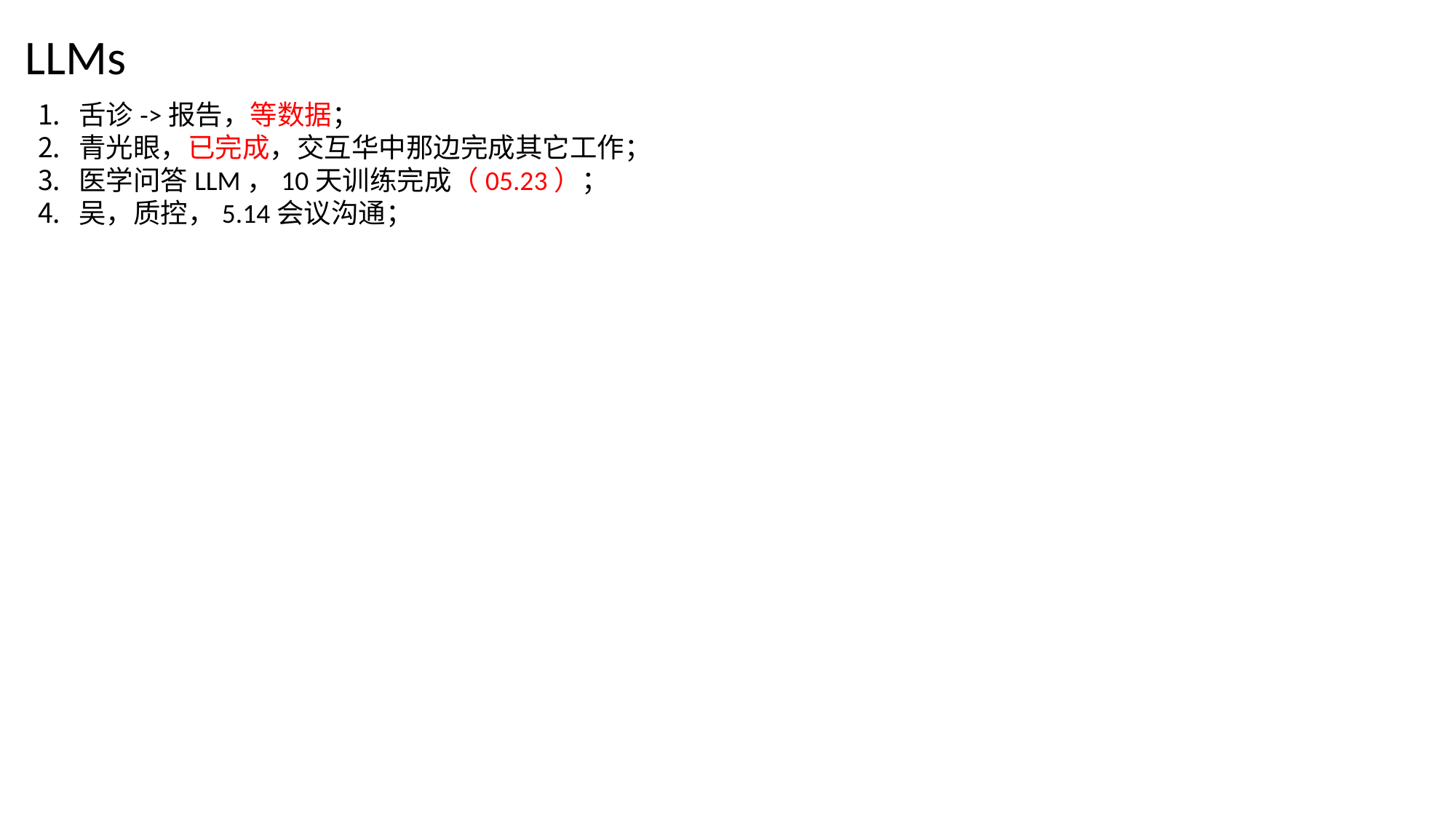

LLMs
舌诊->报告，等数据；
青光眼，已完成，交互华中那边完成其它工作；
医学问答LLM，10天训练完成（05.23）；
吴，质控，5.14会议沟通；